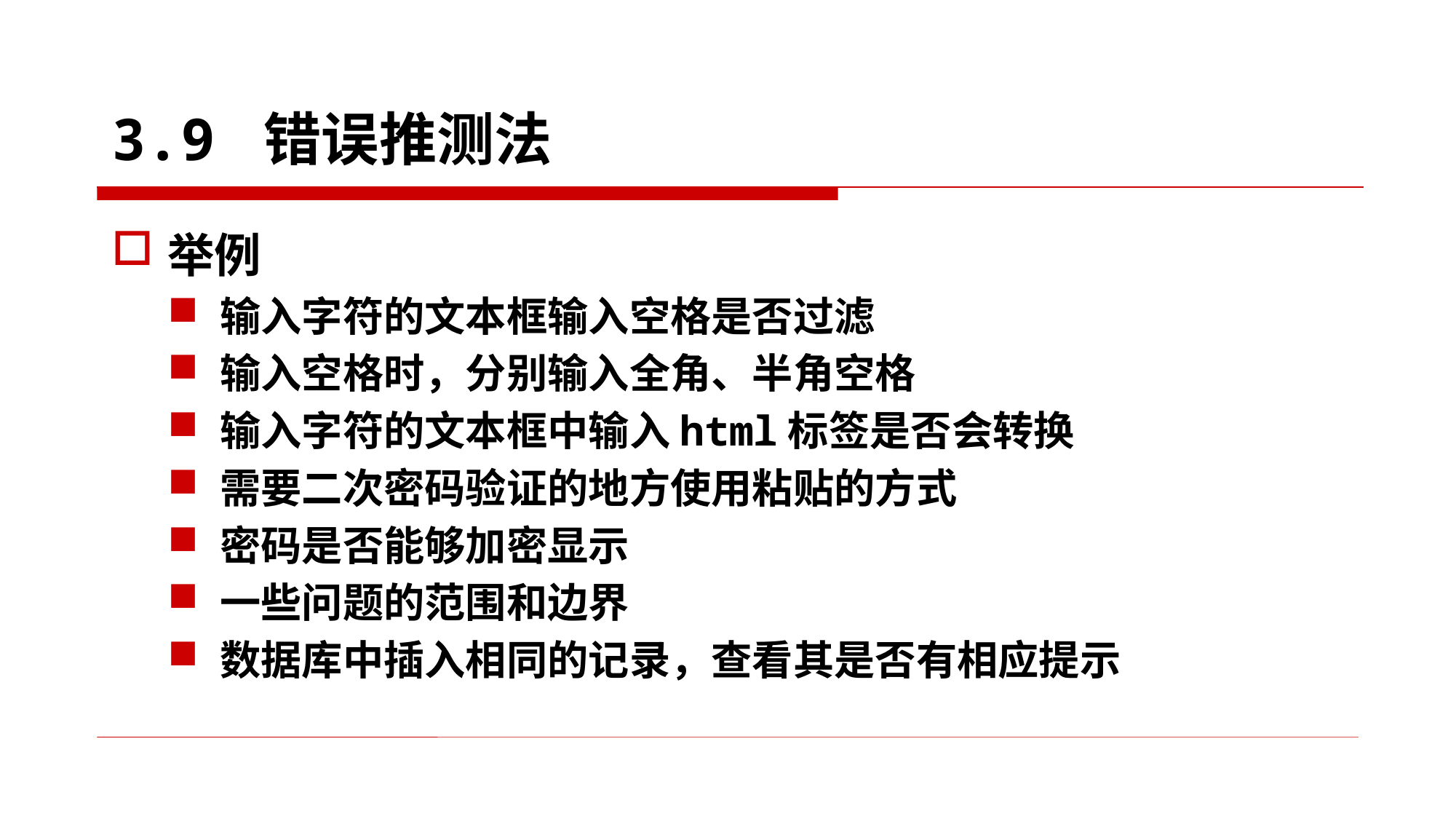

3.9 错误推测法
举例
输入字符的文本框输入空格是否过滤
输入空格时，分别输入全角、半角空格
输入字符的文本框中输入html标签是否会转换
需要二次密码验证的地方使用粘贴的方式
密码是否能够加密显示
一些问题的范围和边界
数据库中插入相同的记录，查看其是否有相应提示